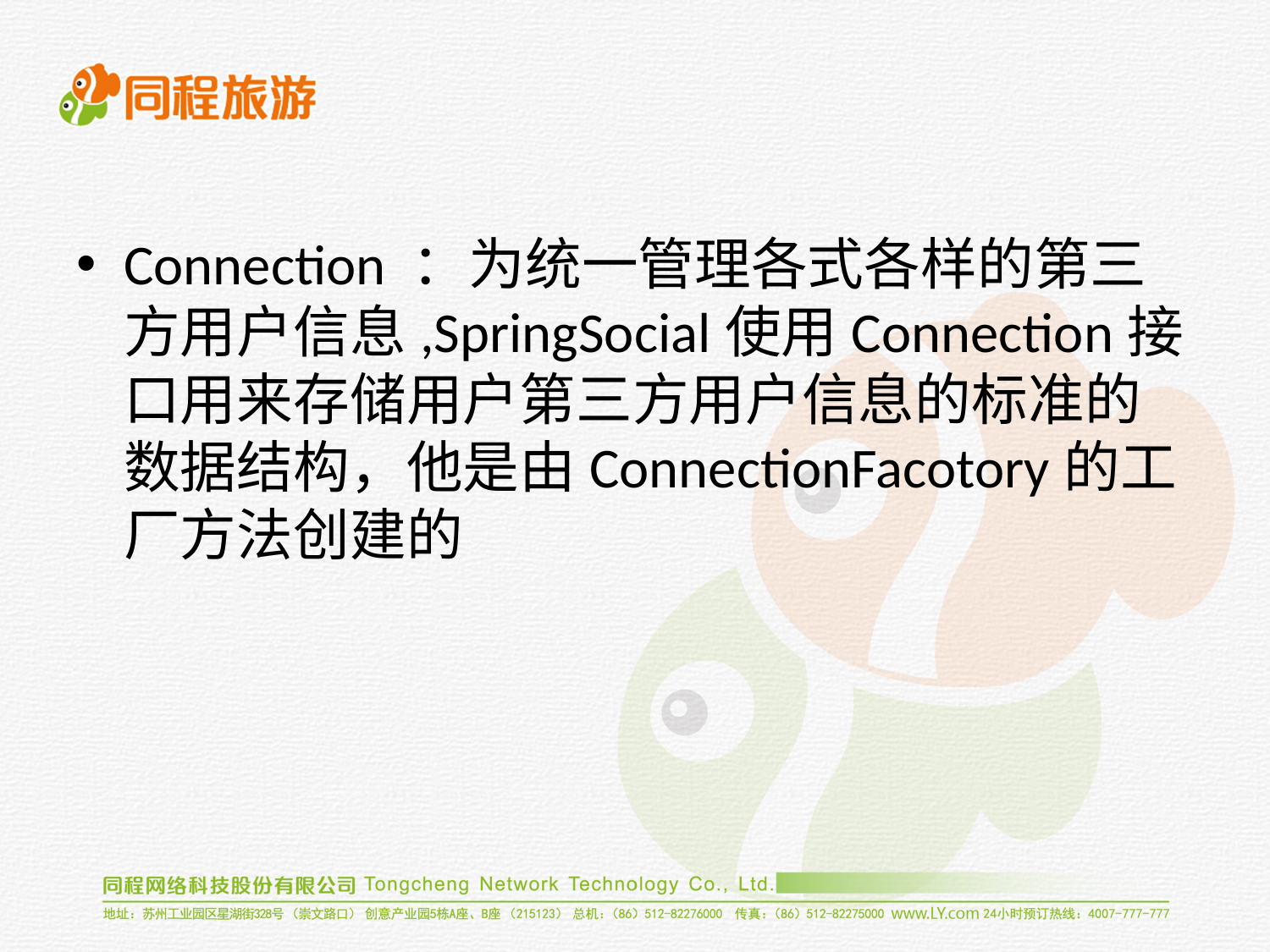

#
Connection ：为统一管理各式各样的第三方用户信息,SpringSocial使用Connection接口用来存储用户第三方用户信息的标准的数据结构，他是由ConnectionFacotory的工厂方法创建的